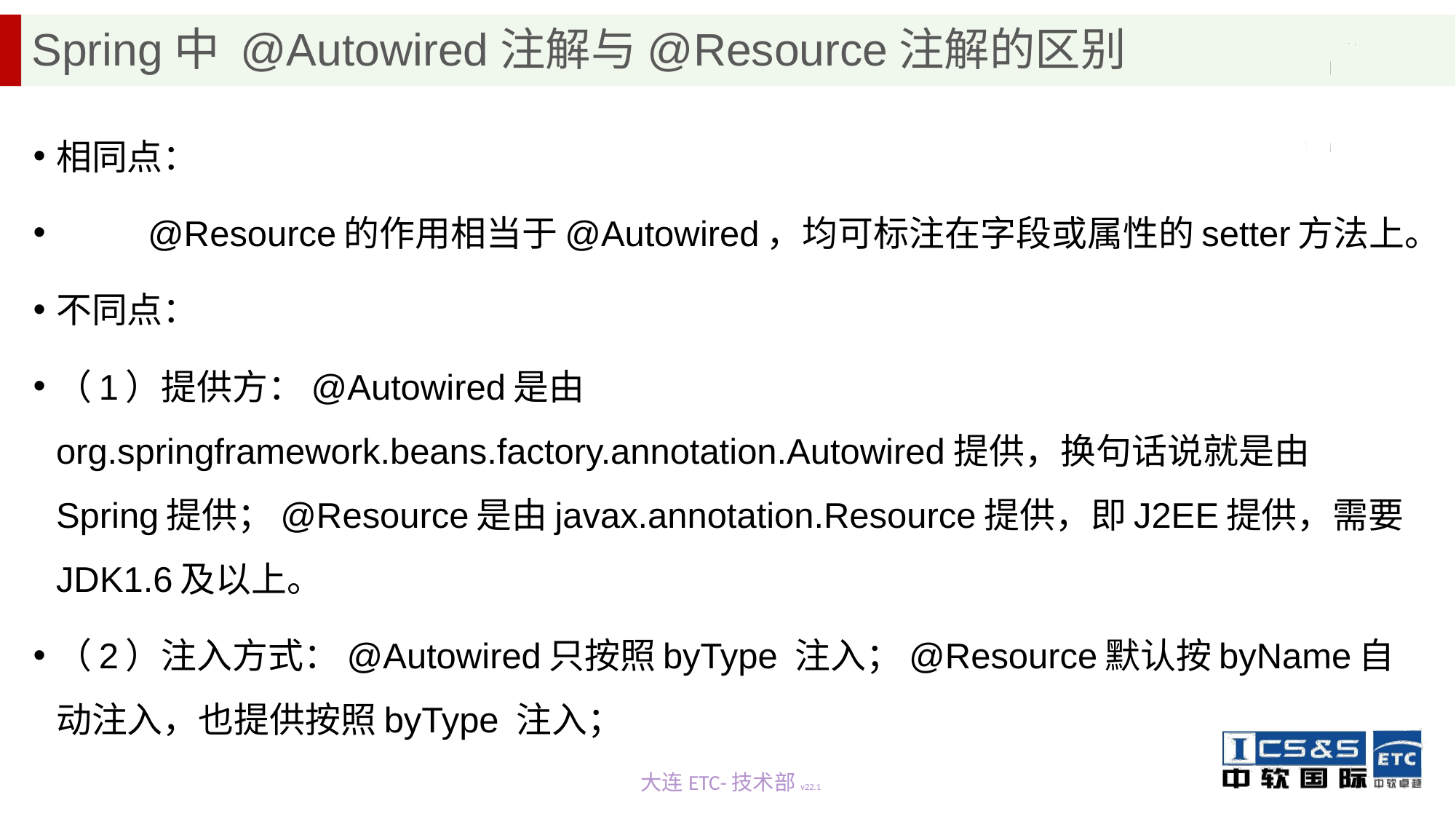

# Spring中 @Autowired注解与@Resource注解的区别
相同点：
	@Resource的作用相当于@Autowired，均可标注在字段或属性的setter方法上。
不同点：
（1）提供方：@Autowired是由org.springframework.beans.factory.annotation.Autowired提供，换句话说就是由Spring提供；@Resource是由javax.annotation.Resource提供，即J2EE提供，需要JDK1.6及以上。
（2）注入方式：@Autowired只按照byType 注入；@Resource默认按byName自动注入，也提供按照byType 注入；